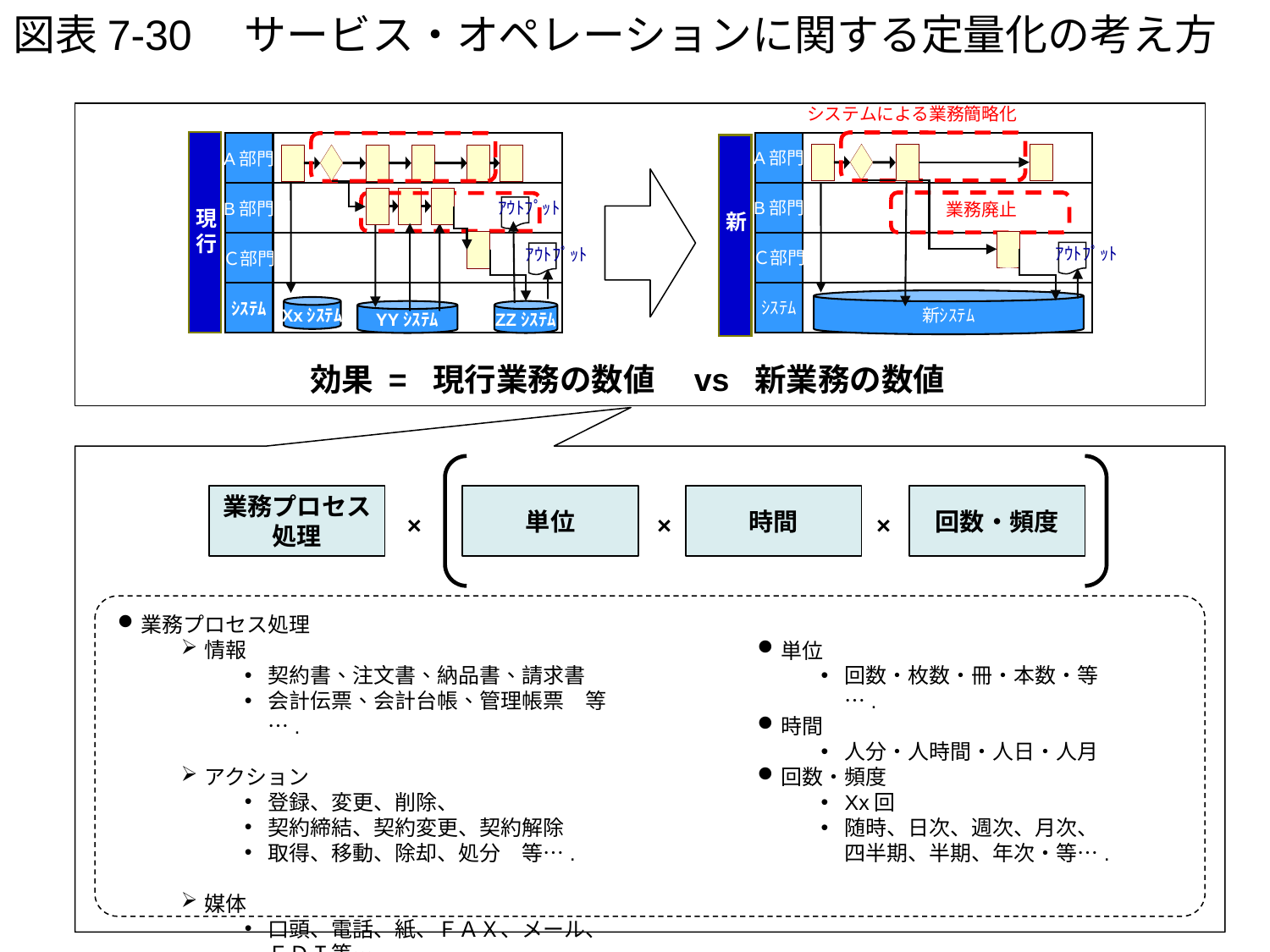

# 図表7-30　サービス・オペレーションに関する定量化の考え方

システムによる業務簡略化
A部門

B部門

業務廃止
新

Ｃ部門

ｱｳﾄﾌﾟｯﾄ

ｼｽﾃﾑ

新ｼｽﾃﾑ

A部門

B部門

ｱｳﾄﾌﾟｯﾄ

現
行

Ｃ部門

ｱｳﾄﾌﾟｯﾄ

ｼｽﾃﾑ

Xxｼｽﾃﾑ
YYｼｽﾃﾑ
ZZｼｽﾃﾑ

効果 =  現行業務の数値　vs  新業務の数値

業務プロセス
処理
単位
時間
回数・頻度
×
×
×

業務プロセス処理
情報
契約書、注文書、納品書、請求書
会計伝票、会計台帳、管理帳票　等….

アクション
登録、変更、削除、
契約締結、契約変更、契約解除
取得、移動、除却、処分　等….

媒体
口頭、電話、紙、ＦＡＸ、メール、ＥＤＩ等….
単位
回数・枚数・冊・本数・等….
時間
人分・人時間・人日・人月
回数・頻度
Xx回
随時、日次、週次、月次、四半期、半期、年次・等….